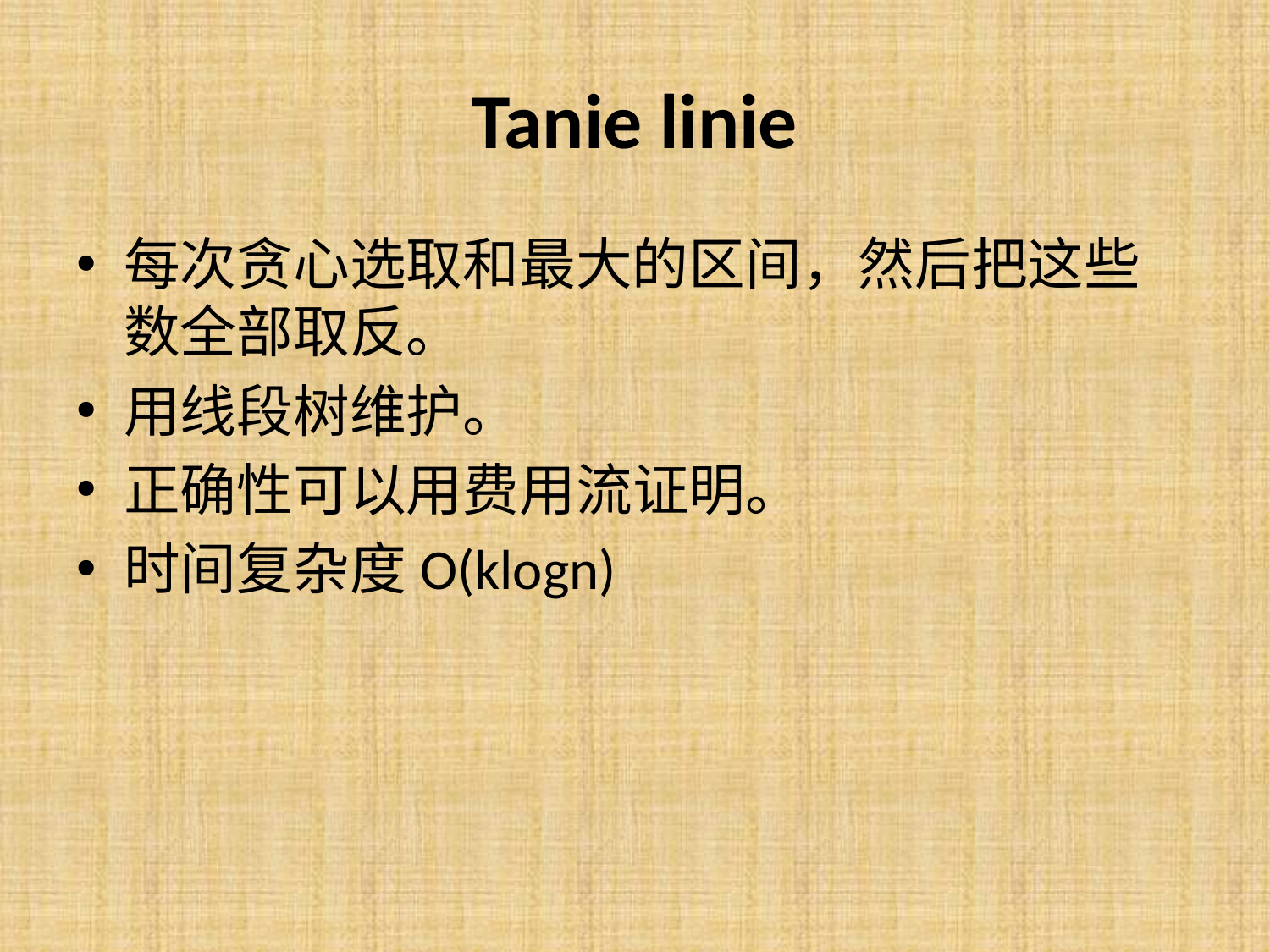

# Tanie linie
每次贪心选取和最大的区间，然后把这些数全部取反。
用线段树维护。
正确性可以用费用流证明。
时间复杂度O(klogn)